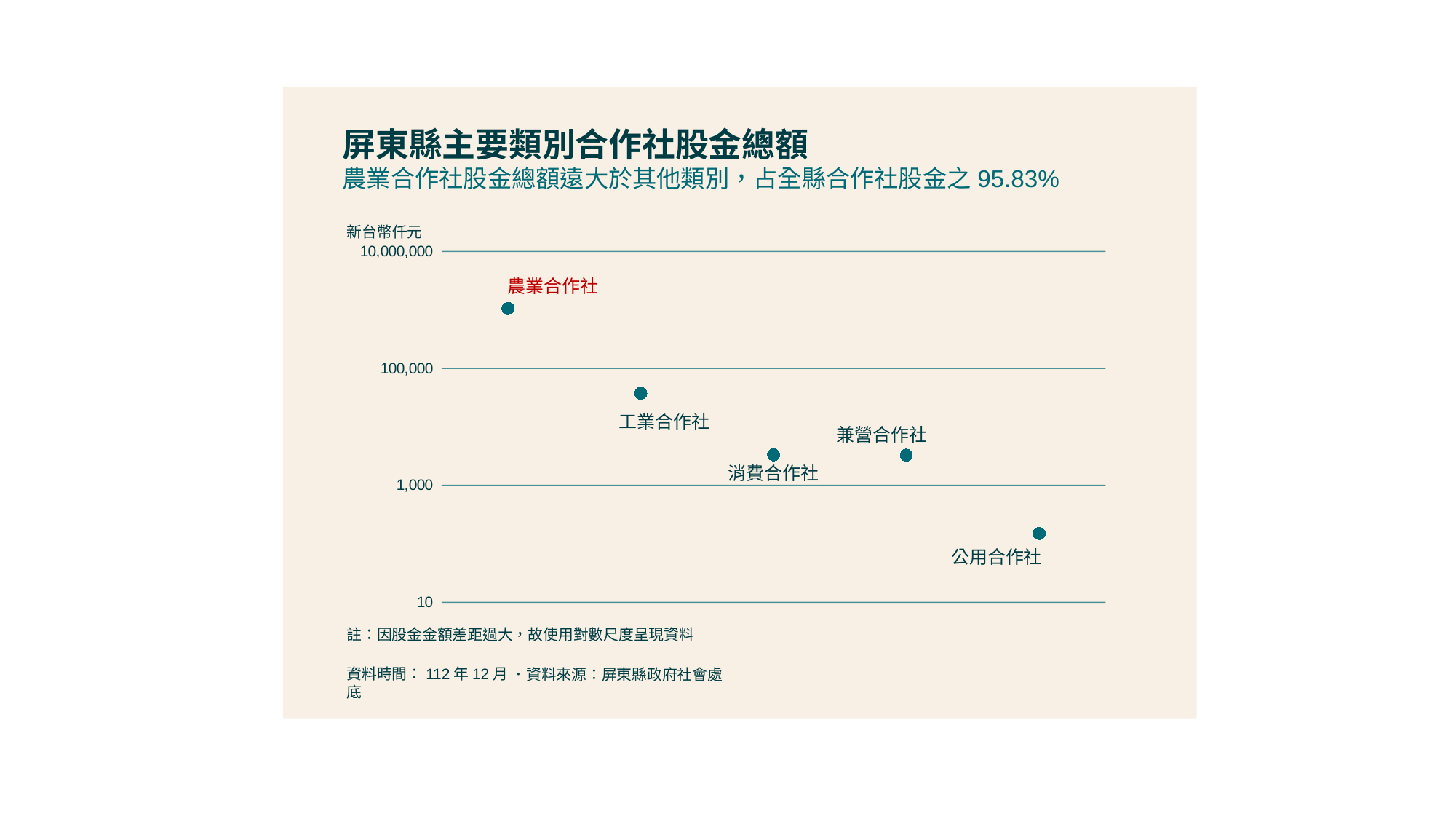

屏東縣主要類別合作社股金總額
農業合作社股金總額遠大於其他類別，占全縣合作社股金之95.83%

### Chart

| Category |  |
|---|---|
新台幣仟元
農業合作社
工業合作社
兼營合作社
消費合作社
公用合作社
註：因股金金額差距過大，故使用對數尺度呈現資料
資料時間：112年12月底
．資料來源：屏東縣政府社會處